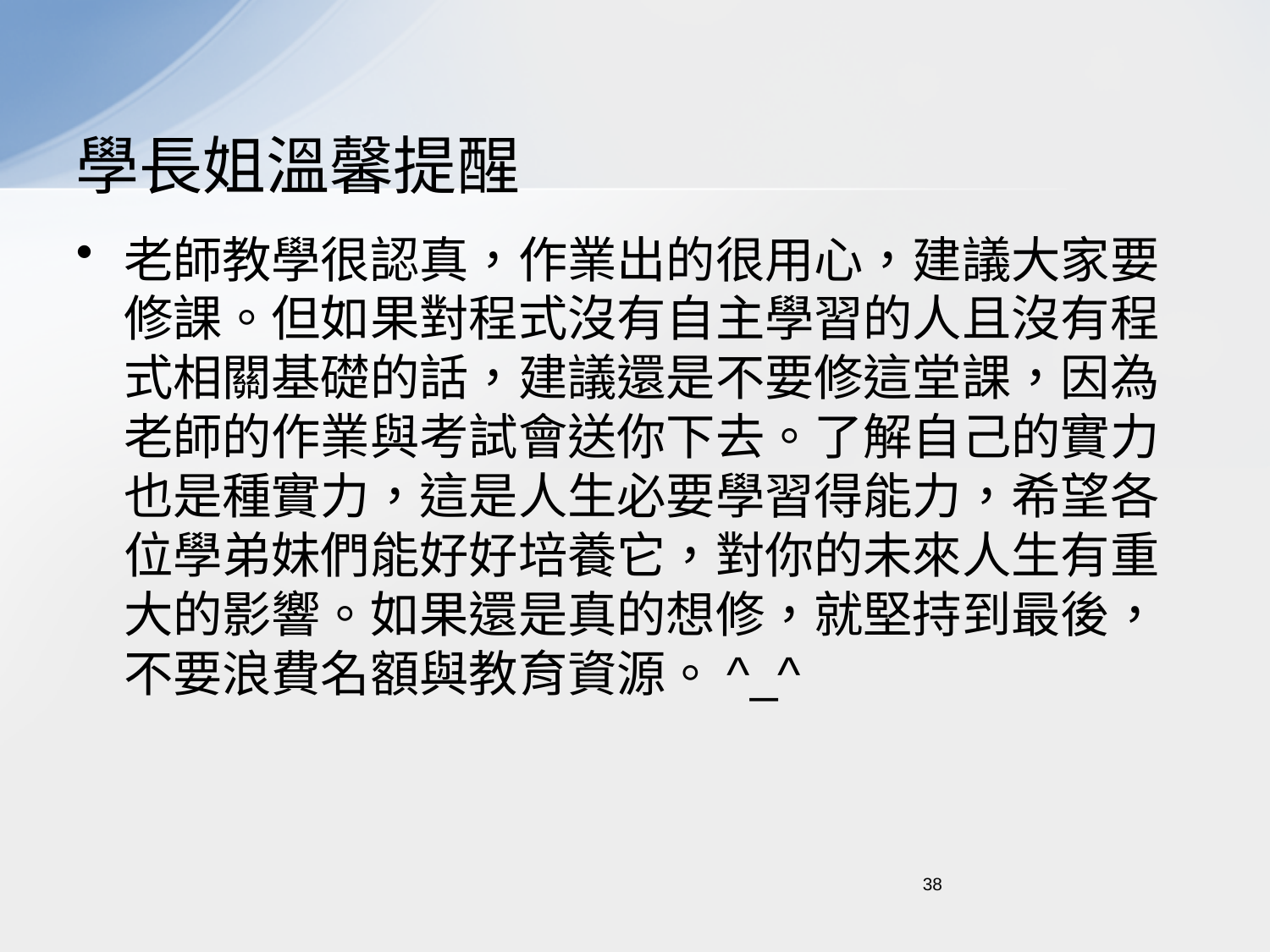

# 學長姐溫馨提醒
老師教學很認真，作業出的很用心，建議大家要修課。但如果對程式沒有自主學習的人且沒有程式相關基礎的話，建議還是不要修這堂課，因為老師的作業與考試會送你下去。了解自己的實力也是種實力，這是人生必要學習得能力，希望各位學弟妹們能好好培養它，對你的未來人生有重大的影響。如果還是真的想修，就堅持到最後，不要浪費名額與教育資源。^_^

38